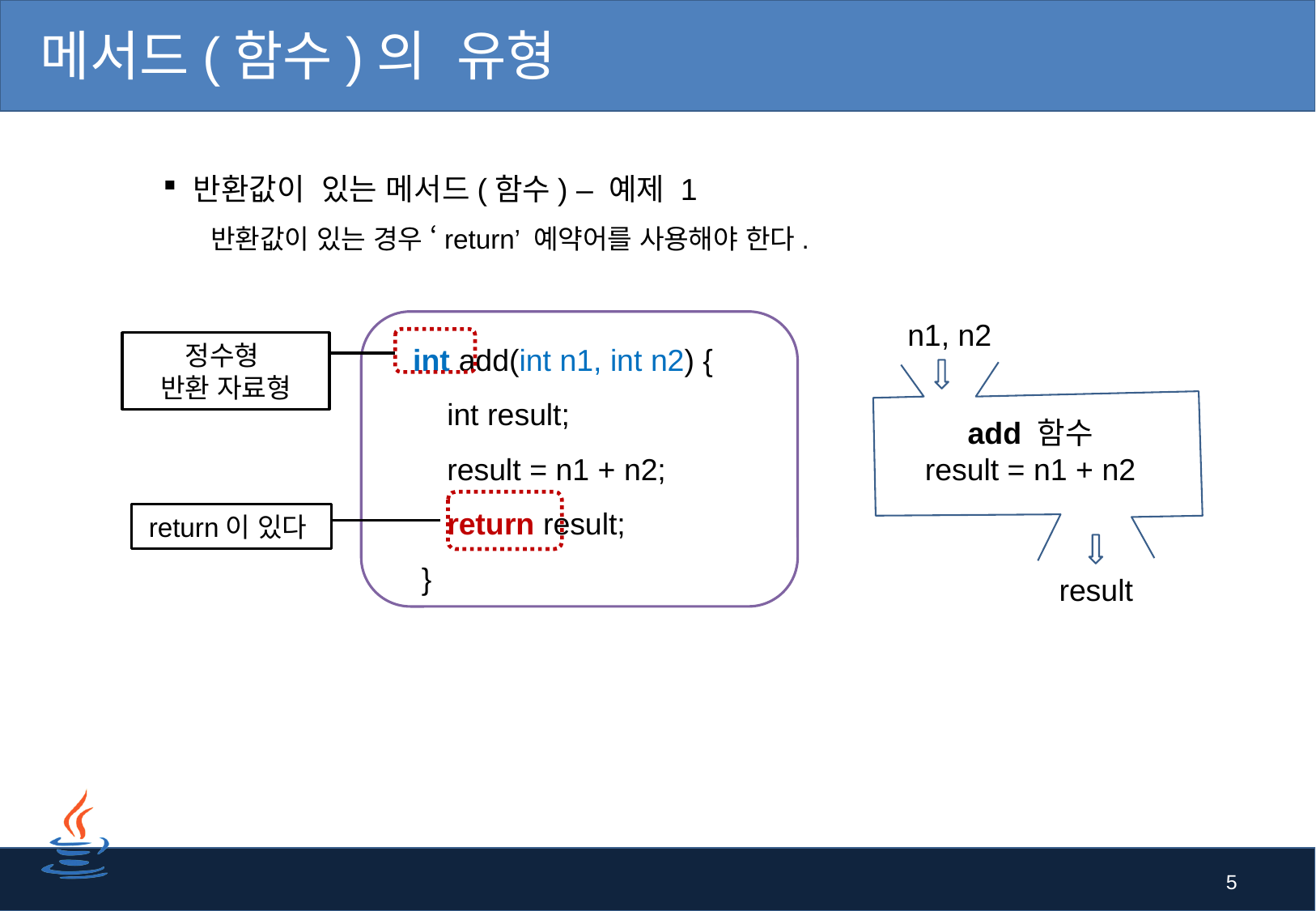

# 메서드(함수)의  유형
반환값이  있는 메서드(함수) – 예제 1
반환값이 있는 경우 ‘return’ 예약어를 사용해야 한다.
n1, n2
   int add(int n1, int n2) {
       int result;
       result = n1 + n2;
       return result;
    }

정수형
반환 자료형

add 함수
result = n1 + n2

return이 있다

result
5